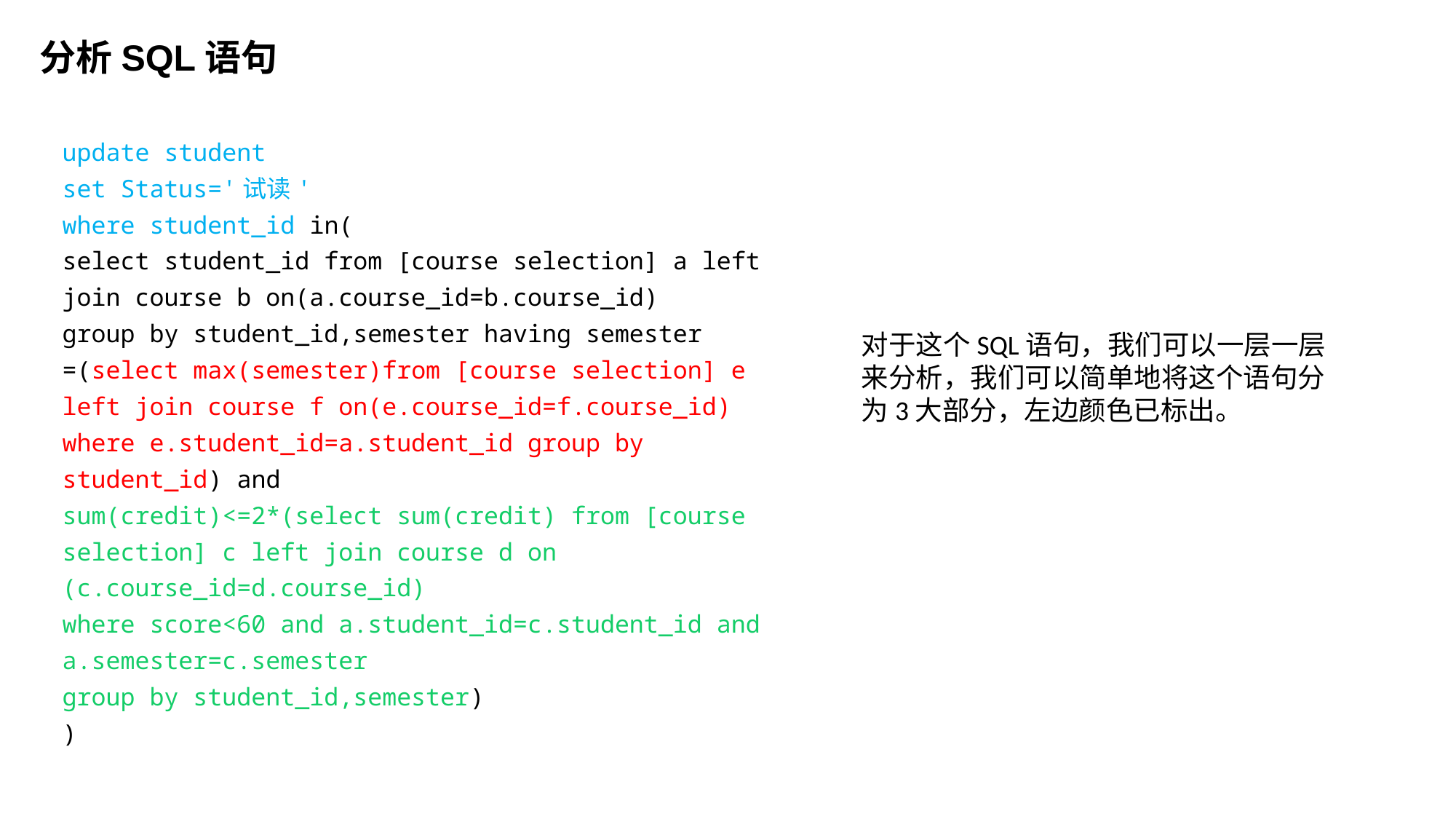

分析SQL语句
update student
set Status='试读'
where student_id in(
select student_id from [course selection] a left join course b on(a.course_id=b.course_id)
group by student_id,semester having semester =(select max(semester)from [course selection] e left join course f on(e.course_id=f.course_id)
where e.student_id=a.student_id group by student_id) and
sum(credit)<=2*(select sum(credit) from [course selection] c left join course d on
(c.course_id=d.course_id)
where score<60 and a.student_id=c.student_id and a.semester=c.semester
group by student_id,semester)
)
对于这个SQL语句，我们可以一层一层来分析，我们可以简单地将这个语句分为3大部分，左边颜色已标出。